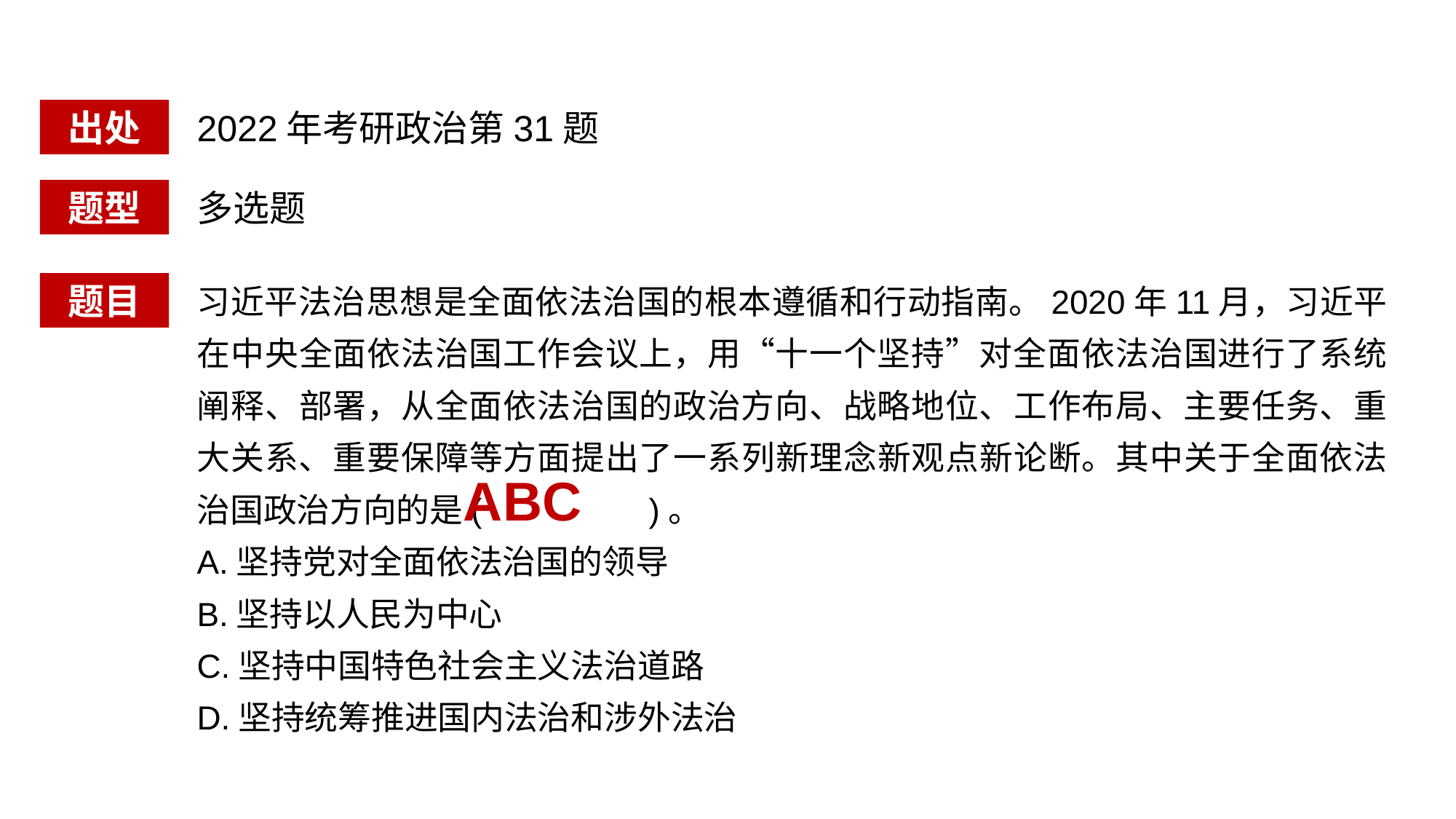

出处
2022年考研政治第31题
题型
多选题
习近平法治思想是全面依法治国的根本遵循和行动指南。2020年11月，习近平在中央全面依法治国工作会议上，用“十一个坚持”对全面依法治国进行了系统阐释、部署，从全面依法治国的政治方向、战略地位、工作布局、主要任务、重大关系、重要保障等方面提出了一系列新理念新观点新论断。其中关于全面依法治国政治方向的是(                  )。
A.坚持党对全面依法治国的领导
B.坚持以人民为中心
C.坚持中国特色社会主义法治道路
D.坚持统筹推进国内法治和涉外法治
题目
ABC